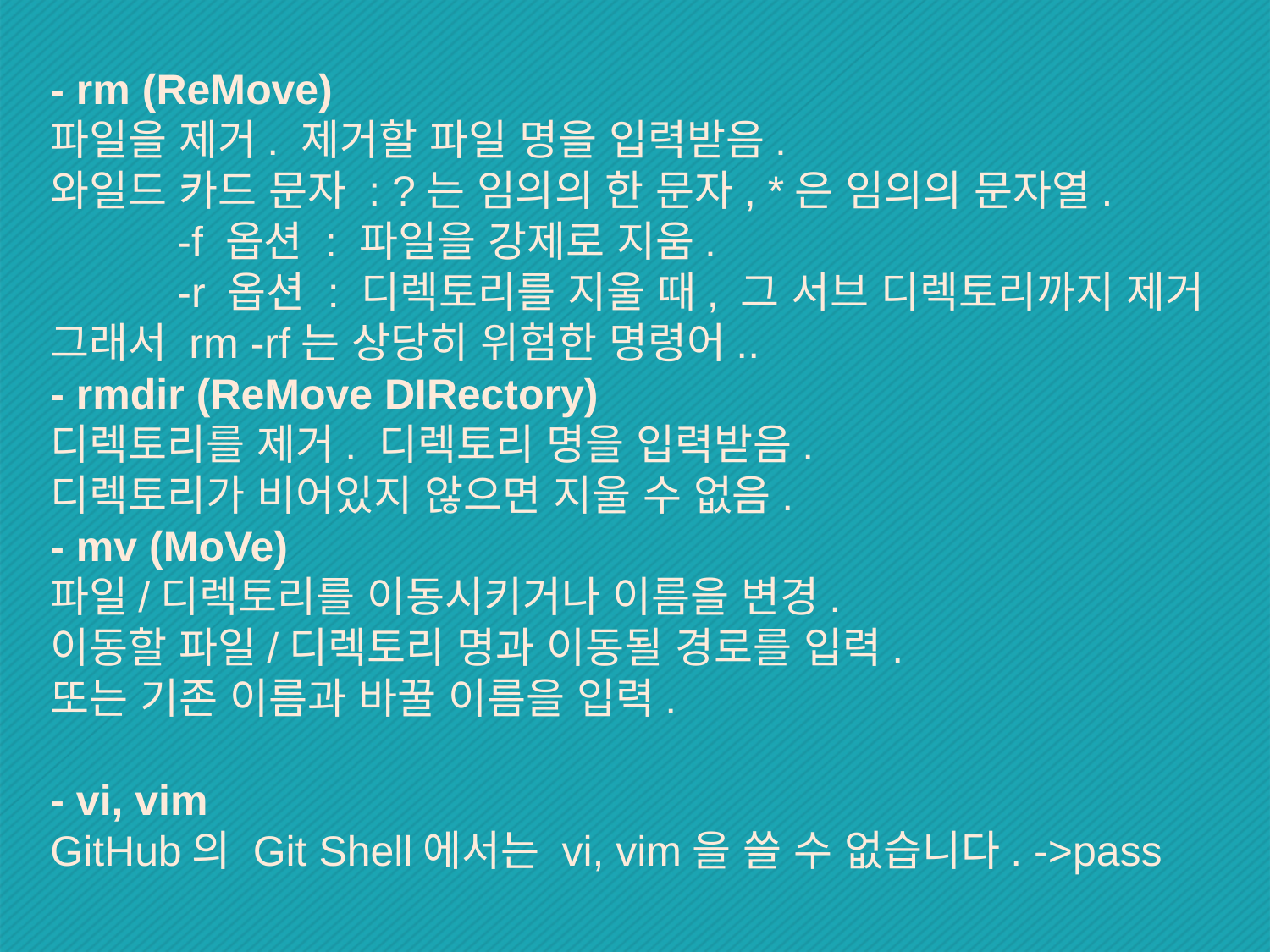

- rm (ReMove)
파일을 제거. 제거할 파일 명을 입력받음.
와일드 카드 문자 : ?는 임의의 한 문자, *은 임의의 문자열.
	-f 옵션 : 파일을 강제로 지움.
	-r 옵션 : 디렉토리를 지울 때, 그 서브 디렉토리까지 제거
그래서 rm -rf는 상당히 위험한 명령어..
- rmdir (ReMove DIRectory)
디렉토리를 제거. 디렉토리 명을 입력받음.
디렉토리가 비어있지 않으면 지울 수 없음.
- mv (MoVe)
파일/디렉토리를 이동시키거나 이름을 변경.
이동할 파일/디렉토리 명과 이동될 경로를 입력.
또는 기존 이름과 바꿀 이름을 입력.

- vi, vim
GitHub의 Git Shell에서는 vi, vim을 쓸 수 없습니다. ->pass